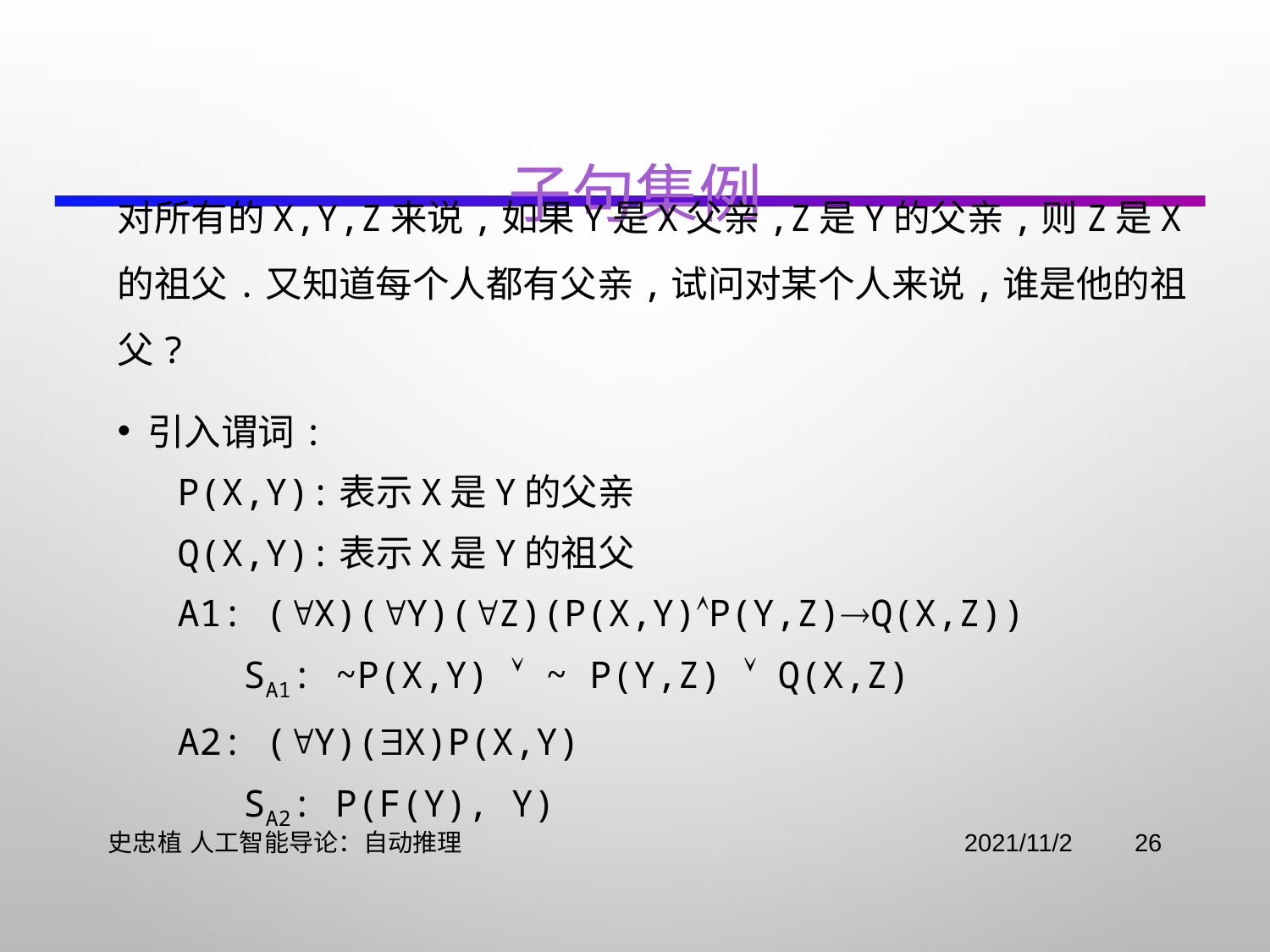

# 子句集例
对所有的x,y,z来说,如果y是x父亲,z是y的父亲,则z是x的祖父.又知道每个人都有父亲,试问对某个人来说,谁是他的祖父?
引入谓词:
P(x,y):表示x是y的父亲
Q(x,y):表示x是y的祖父
A1: (∀x)(∀y)(∀z)(P(x,y)∧P(y,z)→Q(x,z))
   SA1: ~P(x,y) ∨ ~ P(y,z) ∨ Q(x,z)
A2: (∀y)(∃x)P(x,y)
   SA2: P(f(y), y)
史忠植 人工智能导论：自动推理
2021/11/2
26